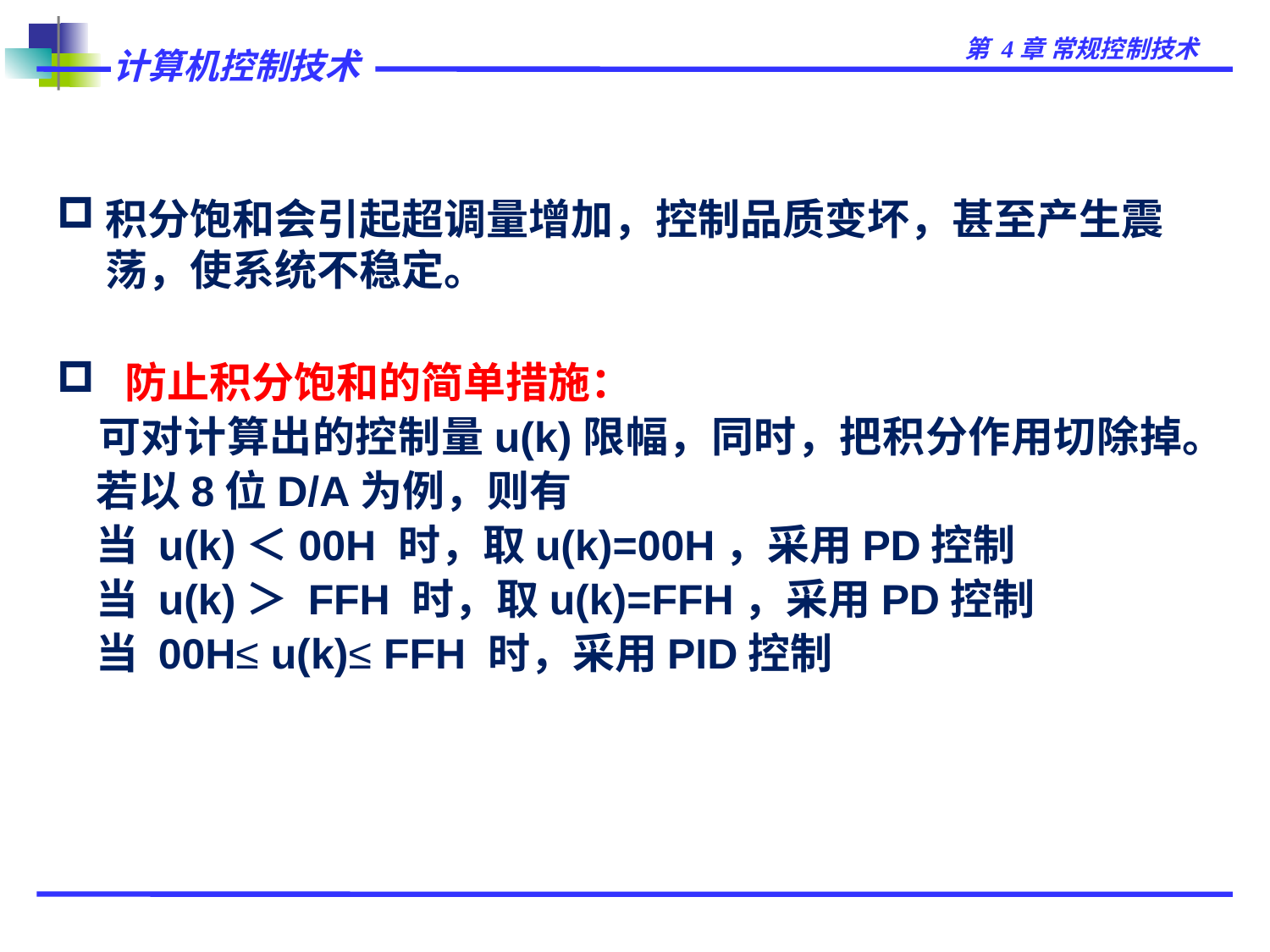

积分饱和会引起超调量增加，控制品质变坏，甚至产生震荡，使系统不稳定。

 防止积分饱和的简单措施：
   可对计算出的控制量u(k)限幅，同时，把积分作用切除掉。
   若以8位D/A为例，则有
   当 u(k)＜00H 时，取u(k)=00H，采用PD控制
   当 u(k)＞ FFH 时，取u(k)=FFH，采用PD控制
   当 00H≤ u(k)≤ FFH 时，采用PID控制